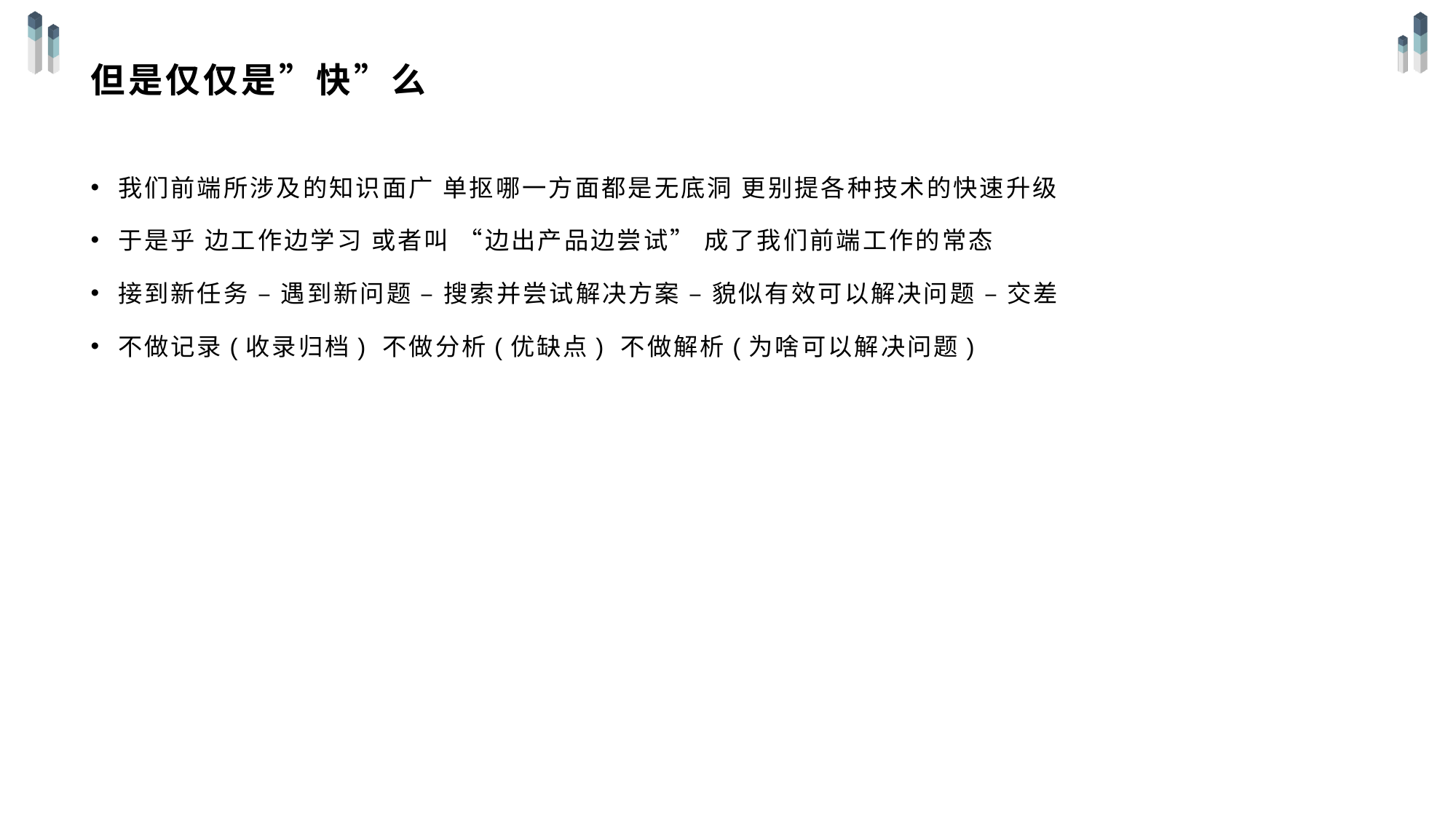

# 但是仅仅是”快”么

我们前端所涉及的知识面广 单抠哪一方面都是无底洞 更别提各种技术的快速升级
于是乎 边工作边学习 或者叫 “边出产品边尝试” 成了我们前端工作的常态
接到新任务 – 遇到新问题 – 搜索并尝试解决方案 – 貌似有效可以解决问题 – 交差
不做记录(收录归档) 不做分析(优缺点) 不做解析(为啥可以解决问题)